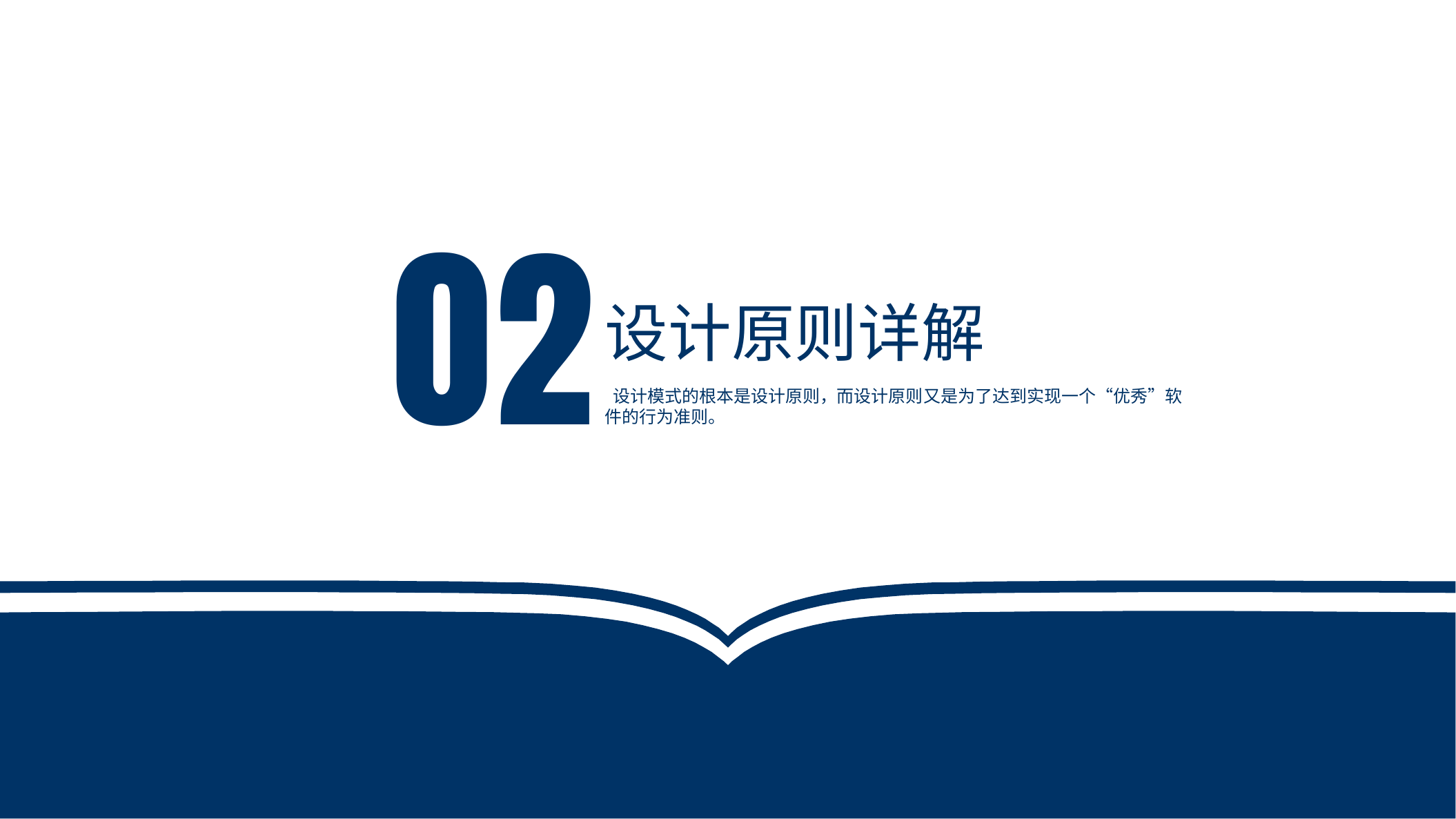

02
设计原则详解
 设计模式的根本是设计原则，而设计原则又是为了达到实现一个“优秀”软件的行为准则。